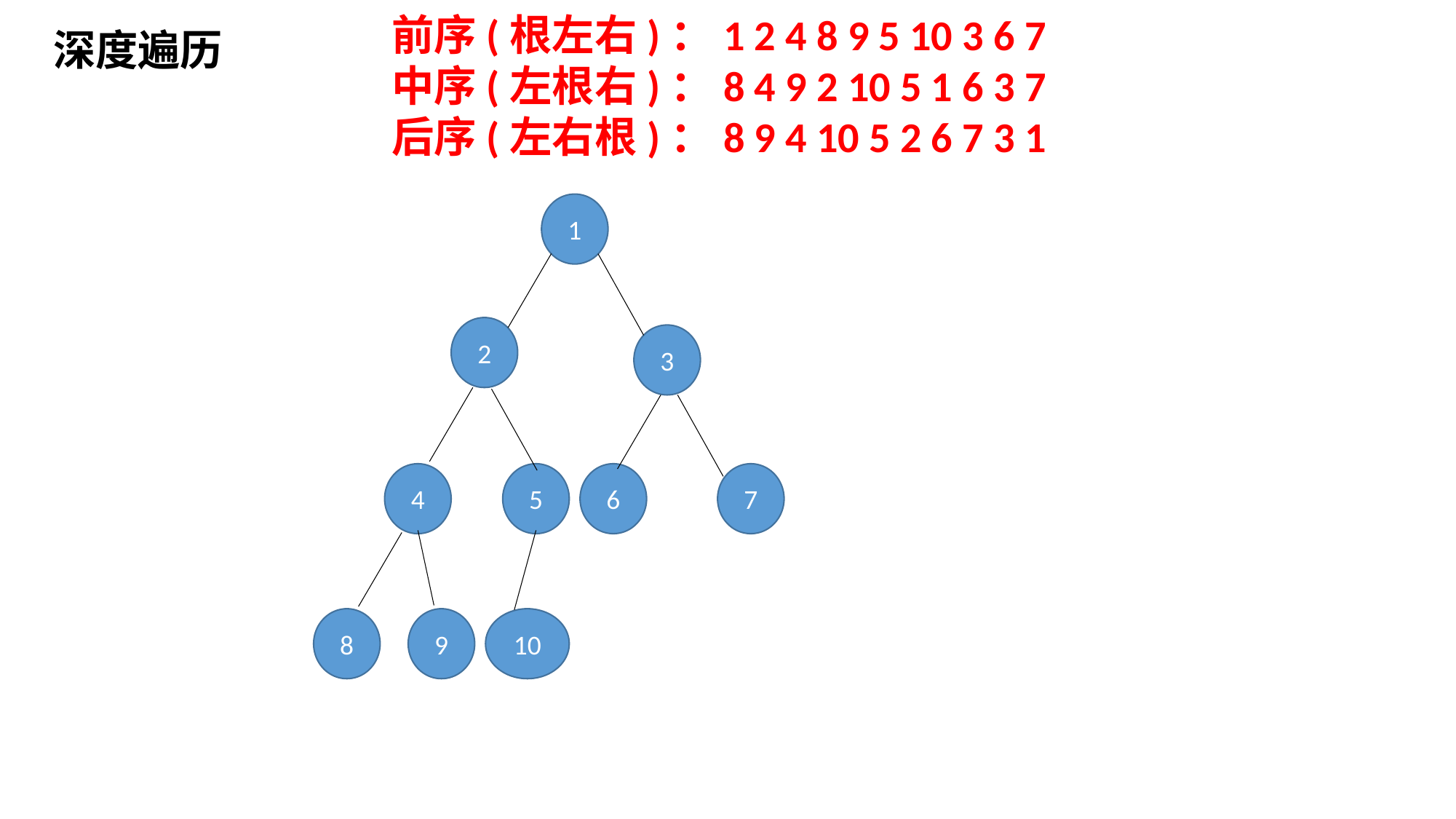

前序(根左右)：1 2 4 8 9 5 10 3 6 7
中序(左根右)：8 4 9 2 10 5 1 6 3 7
后序(左右根)：8 9 4 10 5 2 6 7 3 1
深度遍历
1
2
3
4
5
6
7
8
9
10